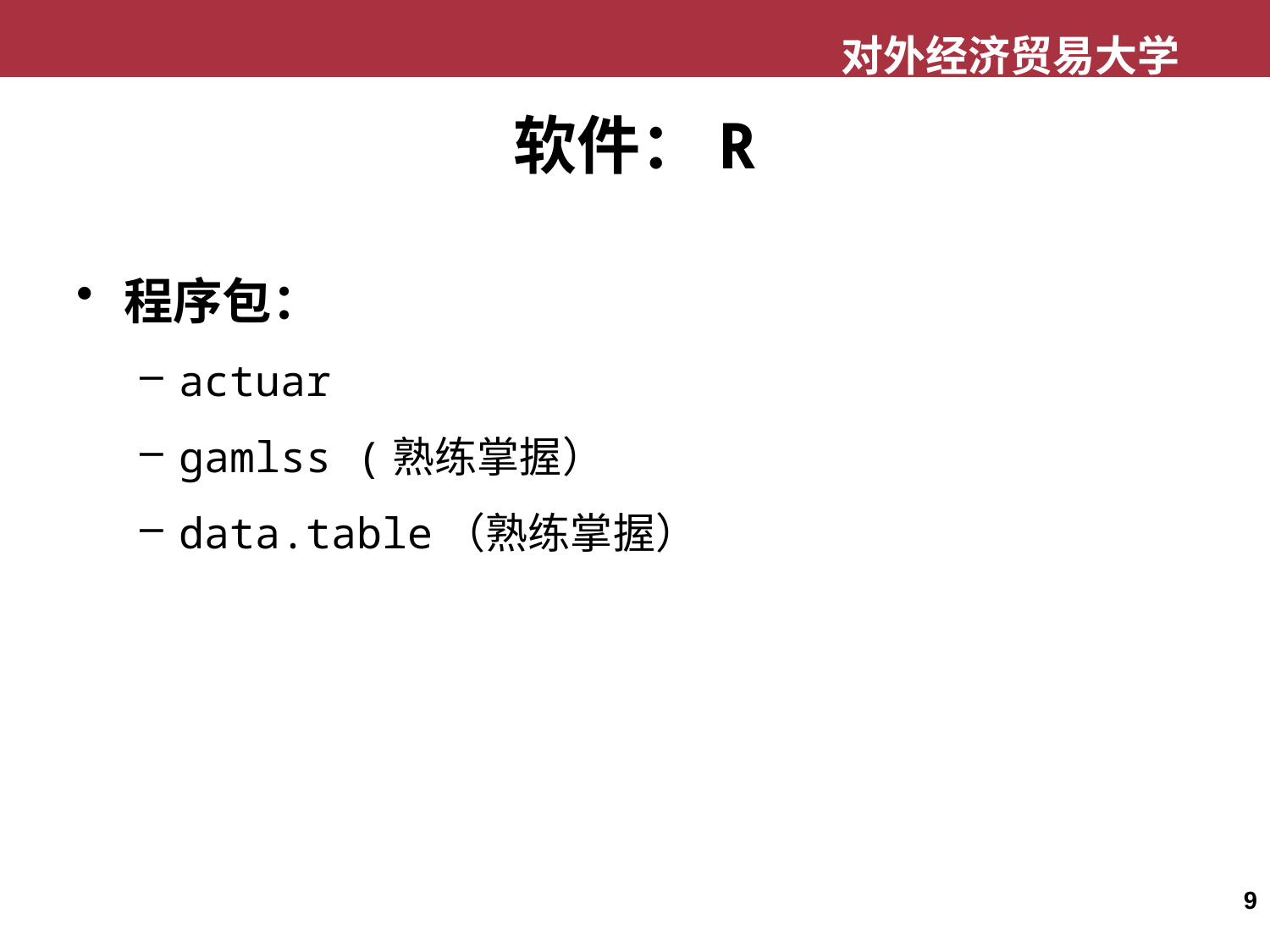

# 软件：R
程序包：
actuar
gamlss (熟练掌握）
data.table（熟练掌握）

9